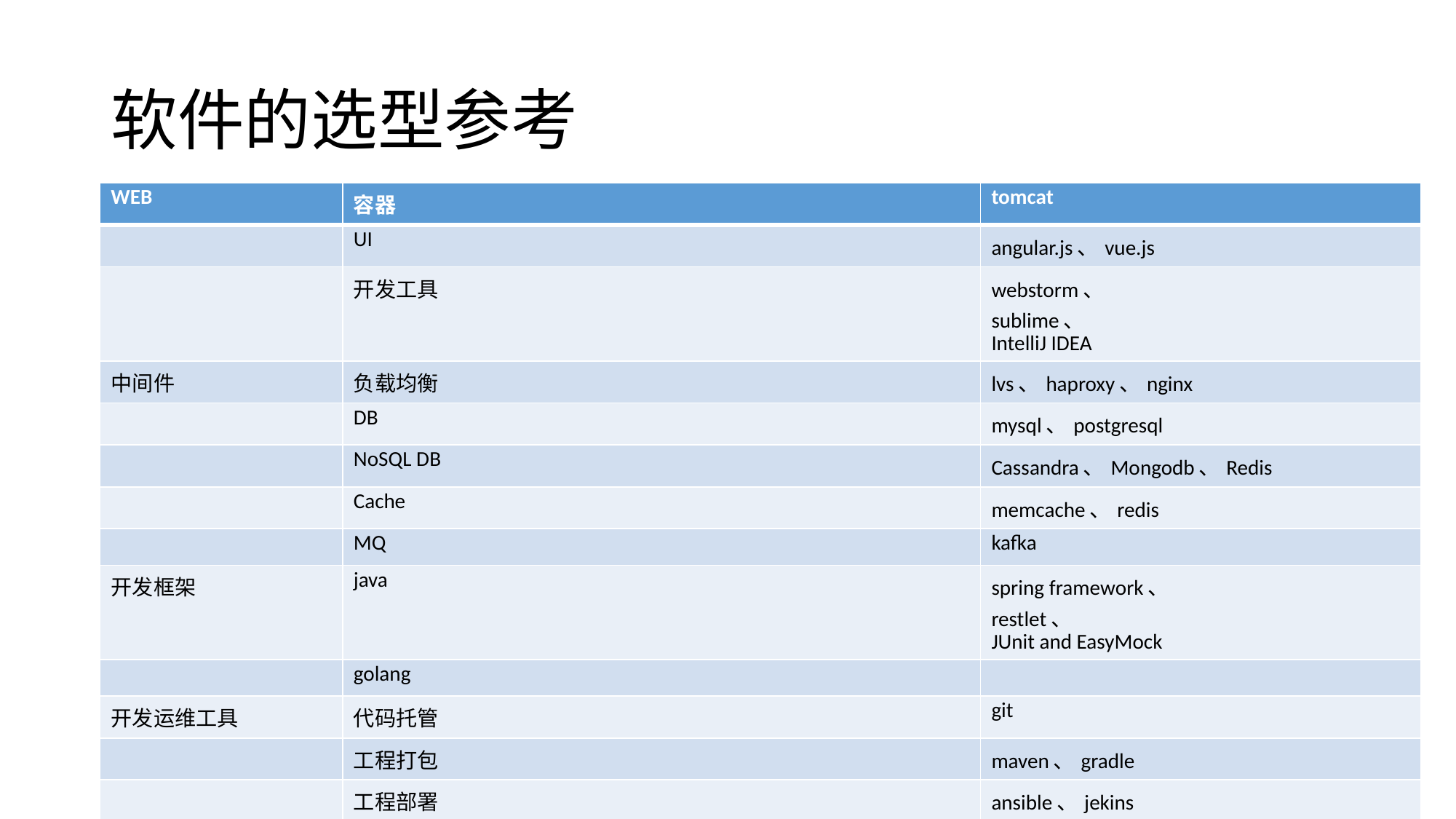

# 软件的选型参考
| WEB | 容器 | tomcat |
| --- | --- | --- |
|  | UI | angular.js、vue.js |
|  | 开发工具 | webstorm、 sublime、 IntelliJ IDEA |
| 中间件 | 负载均衡 | lvs、haproxy、nginx |
|  | DB | mysql、postgresql |
|  | NoSQL DB | Cassandra、Mongodb、Redis |
|  | Cache | memcache、redis |
|  | MQ | kafka |
| 开发框架 | java | spring framework、 restlet、 JUnit and EasyMock |
|  | golang |  |
| 开发运维工具 | 代码托管 | git |
|  | 工程打包 | maven、gradle |
|  | 工程部署 | ansible、jekins |
|  | 监控 | zabbix |